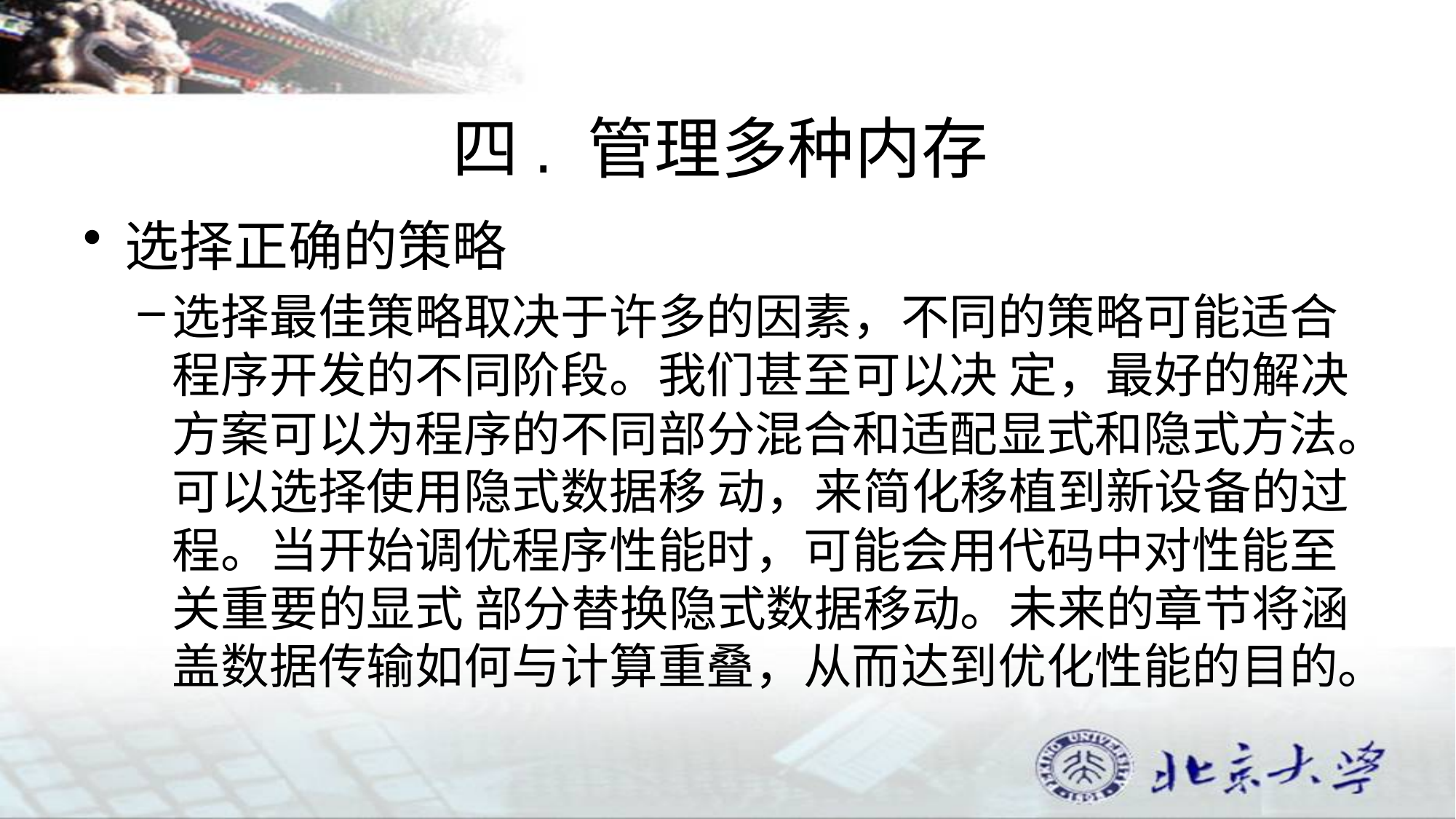

# 四. 管理多种内存
选择正确的策略
选择最佳策略取决于许多的因素，不同的策略可能适合程序开发的不同阶段。我们甚至可以决 定，最好的解决方案可以为程序的不同部分混合和适配显式和隐式方法。可以选择使用隐式数据移 动，来简化移植到新设备的过程。当开始调优程序性能时，可能会用代码中对性能至关重要的显式 部分替换隐式数据移动。未来的章节将涵盖数据传输如何与计算重叠，从而达到优化性能的目的。